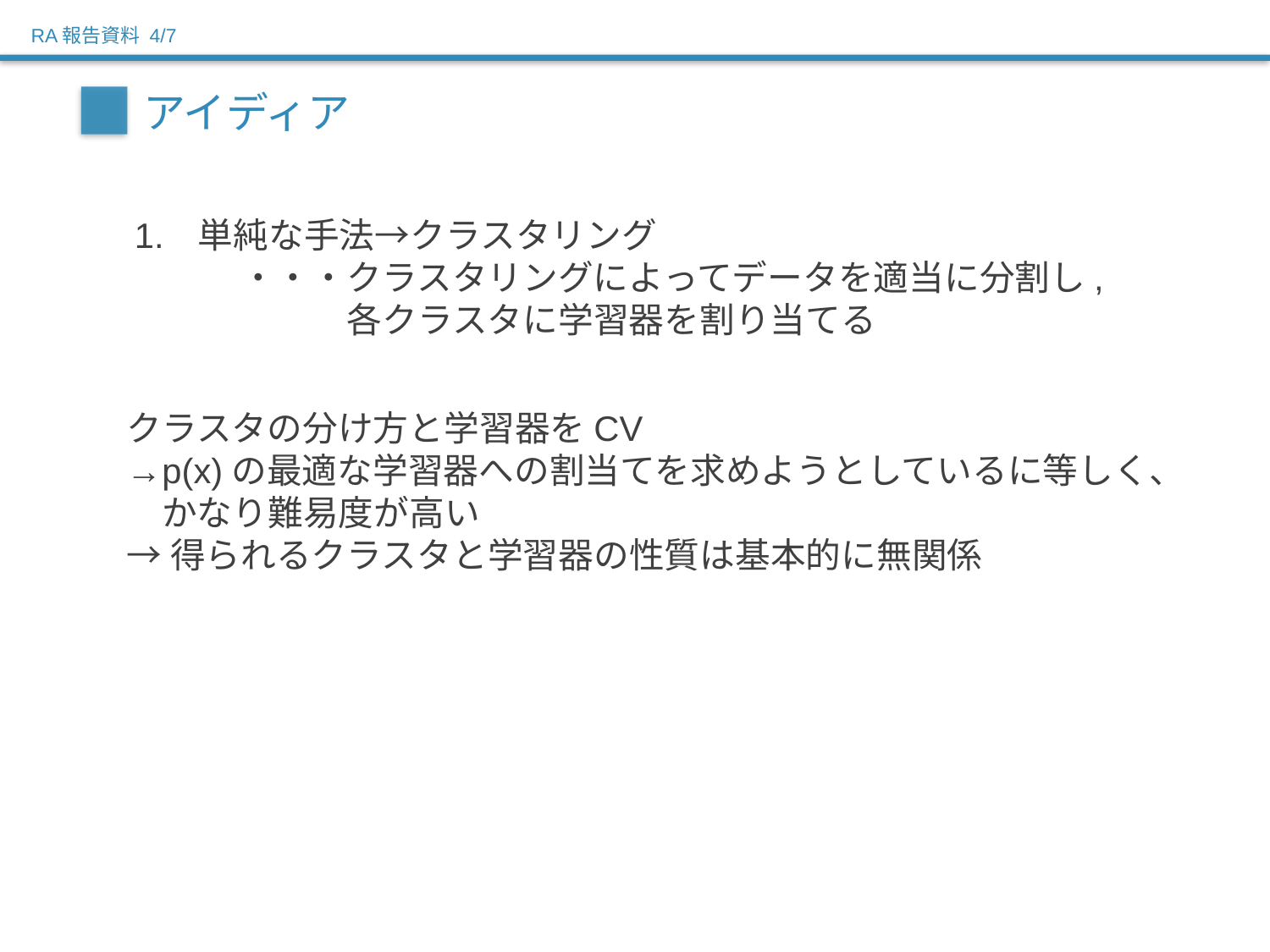

RA報告資料 4/7

アイディア

単純な手法→クラスタリング
　　　・・・クラスタリングによってデータを適当に分割し,
　　　　　　各クラスタに学習器を割り当てる
クラスタの分け方と学習器をCV
→p(x)の最適な学習器への割当てを求めようとしているに等しく、
　かなり難易度が高い
→得られるクラスタと学習器の性質は基本的に無関係